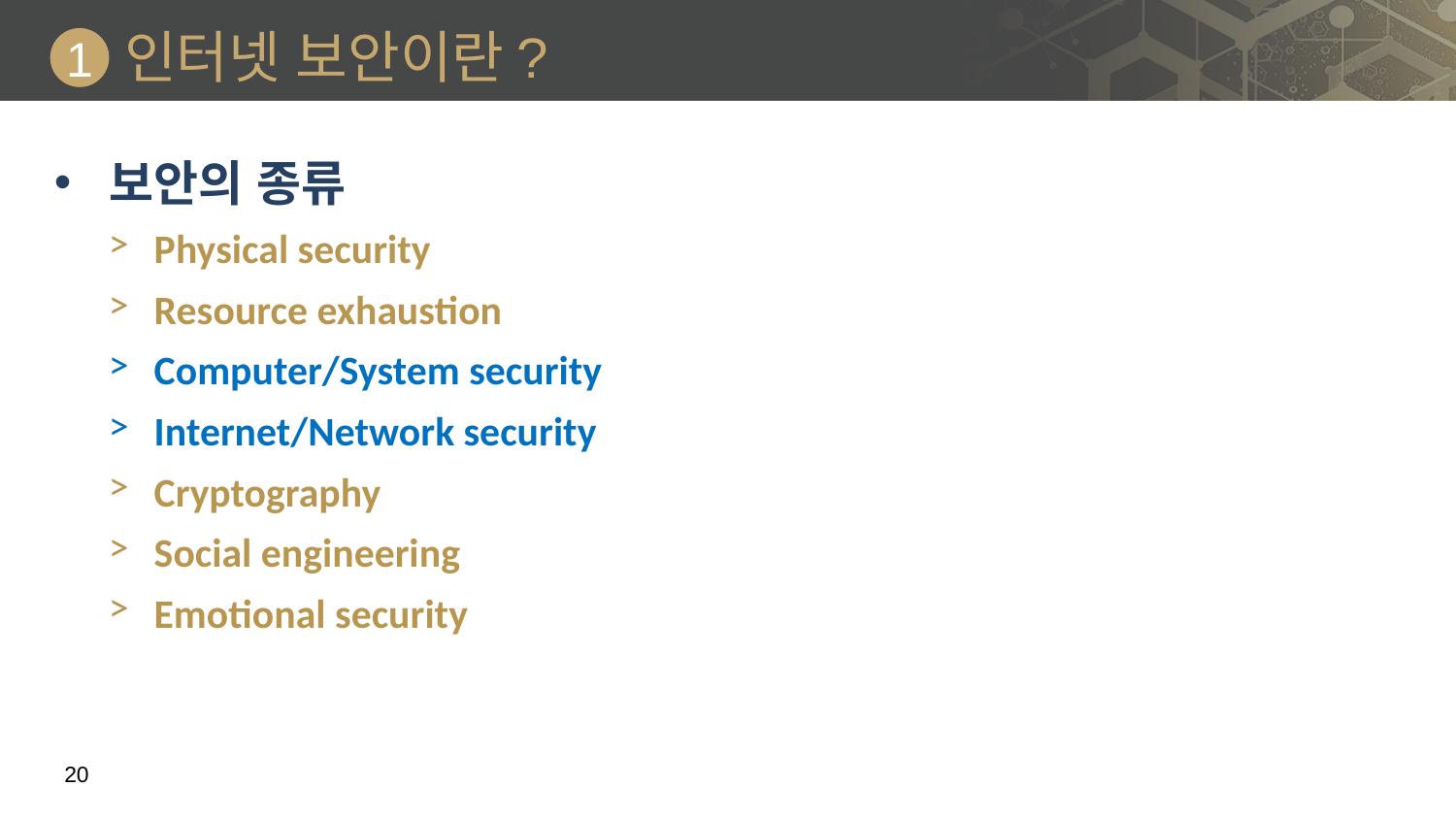

# 인터넷 보안이란?
1
보안의 종류
Physical security
Resource exhaustion
Computer/System security
Internet/Network security
Cryptography
Social engineering
Emotional security

20